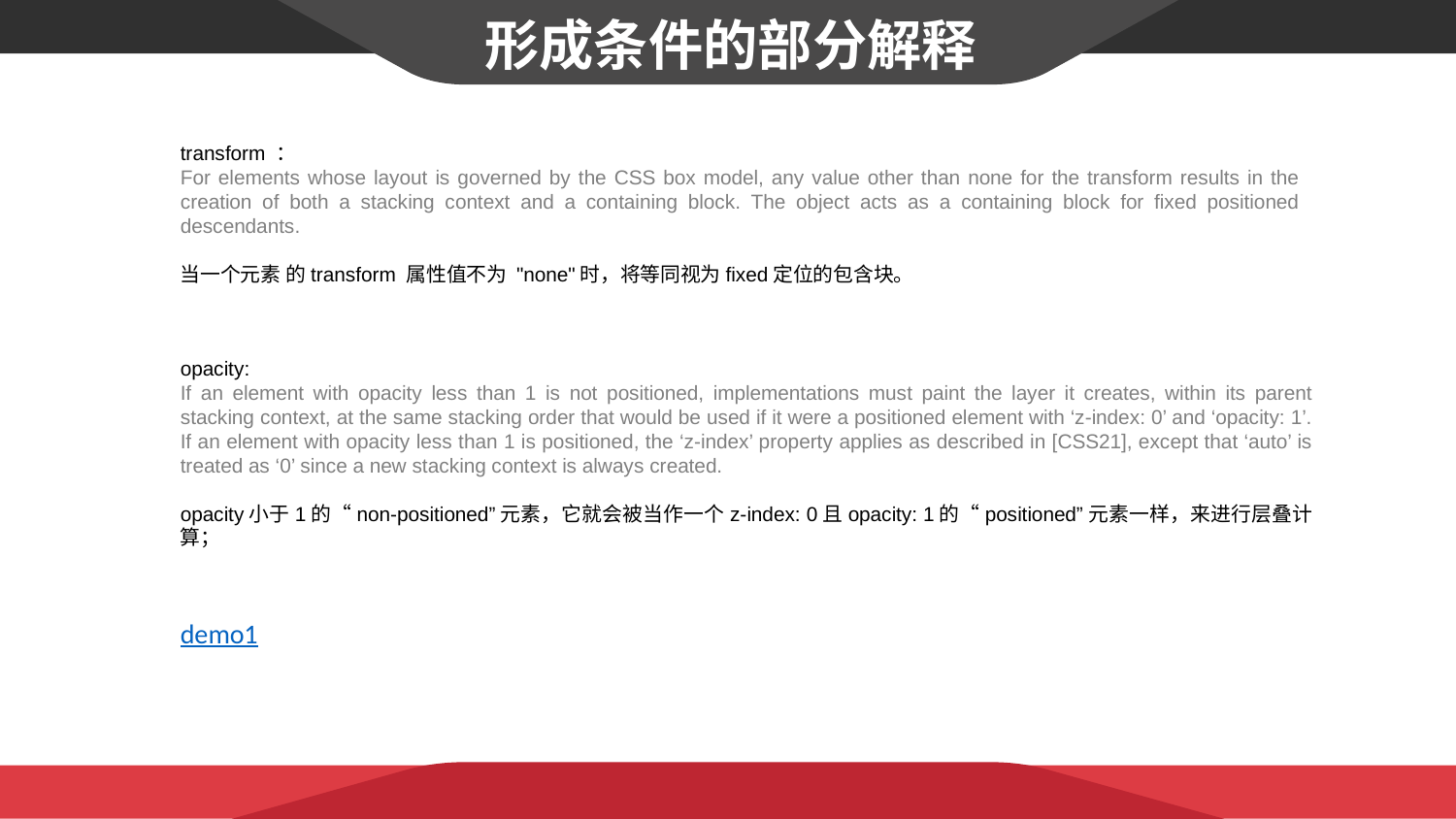

形成条件的部分解释
transform ：
For elements whose layout is governed by the CSS box model, any value other than none for the transform results in the creation of both a stacking context and a containing block. The object acts as a containing block for fixed positioned descendants.

当一个元素 的transform 属性值不为 "none"时，将等同视为fixed定位的包含块。
opacity:
If an element with opacity less than 1 is not positioned, implementations must paint the layer it creates, within its parent stacking context, at the same stacking order that would be used if it were a positioned element with ‘z-index: 0’ and ‘opacity: 1’. If an element with opacity less than 1 is positioned, the ‘z-index’ property applies as described in [CSS21], except that ‘auto’ is treated as ‘0’ since a new stacking context is always created.

opacity小于1的“non-positioned”元素，它就会被当作一个z-index: 0且opacity: 1的“positioned”元素一样，来进行层叠计算；

demo1